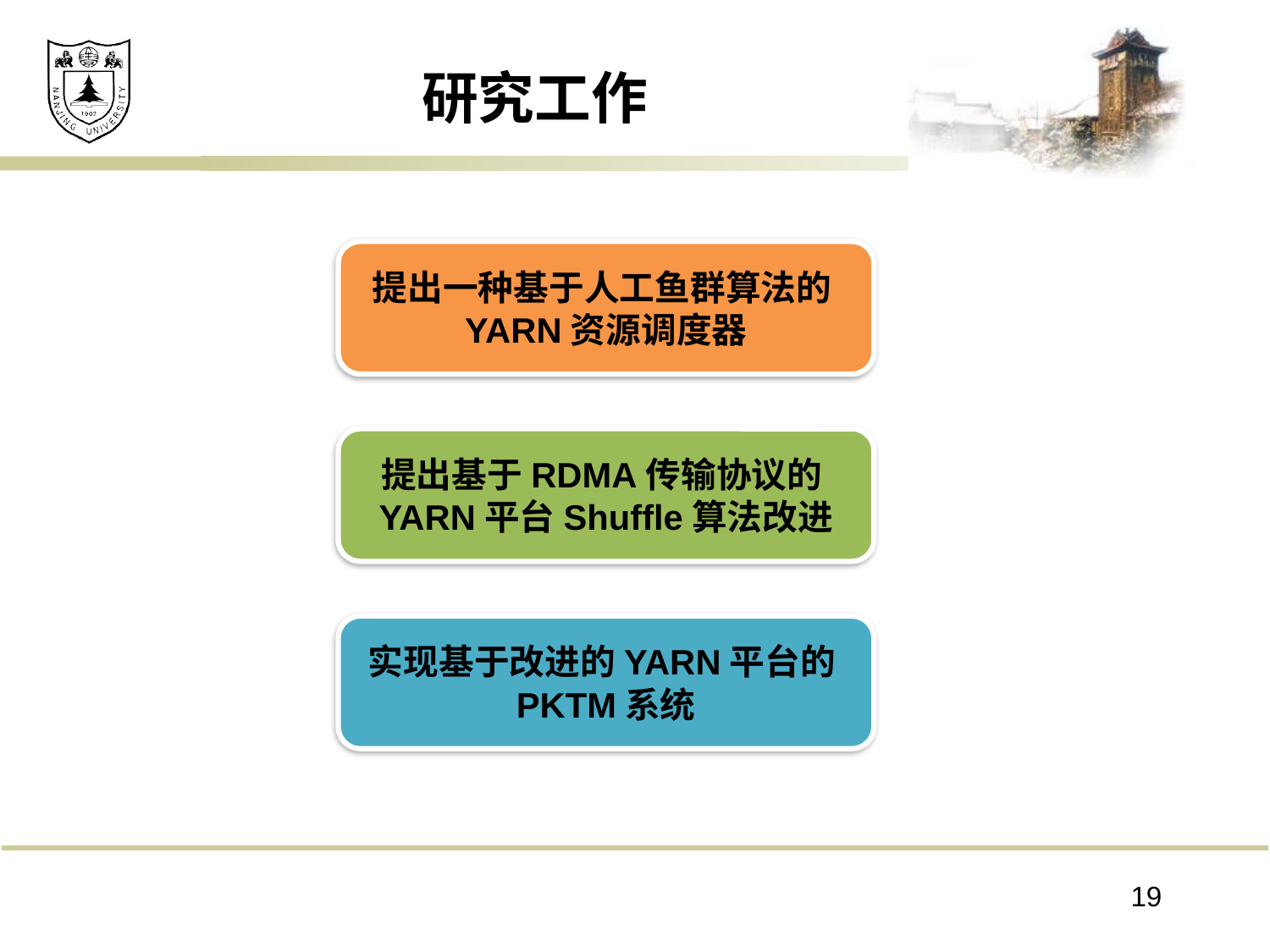

研究工作
提出一种基于人工鱼群算法的YARN资源调度器
提出基于RDMA传输协议的YARN平台Shuffle算法改进
实现基于改进的YARN平台的PKTM系统
19